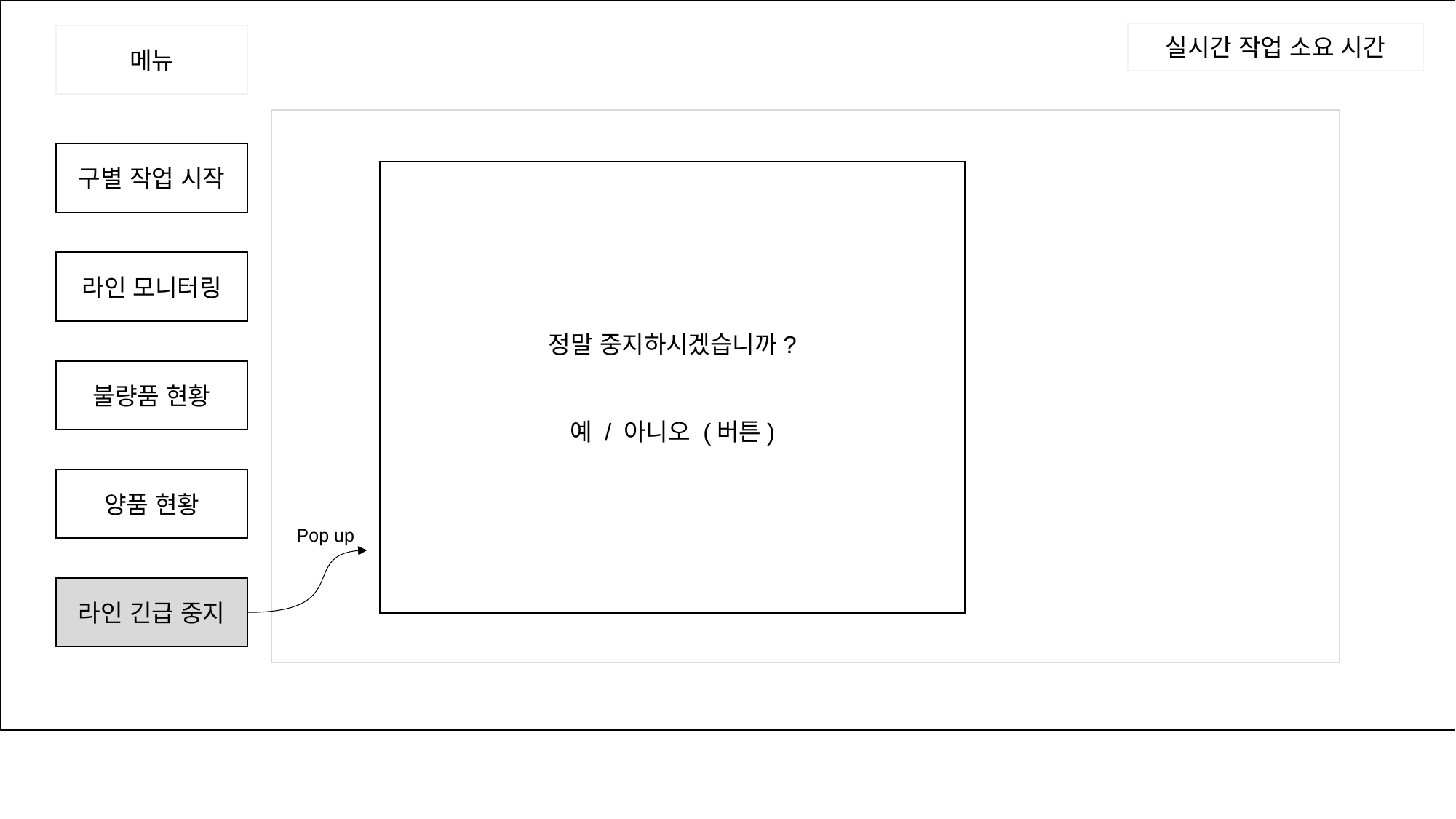

실시간 작업 소요 시간
메뉴

구별 작업 시작
정말 중지하시겠습니까?

예 / 아니오 (버튼)
라인 모니터링
불량품 현황
양품 현황
Pop up
라인 긴급 중지